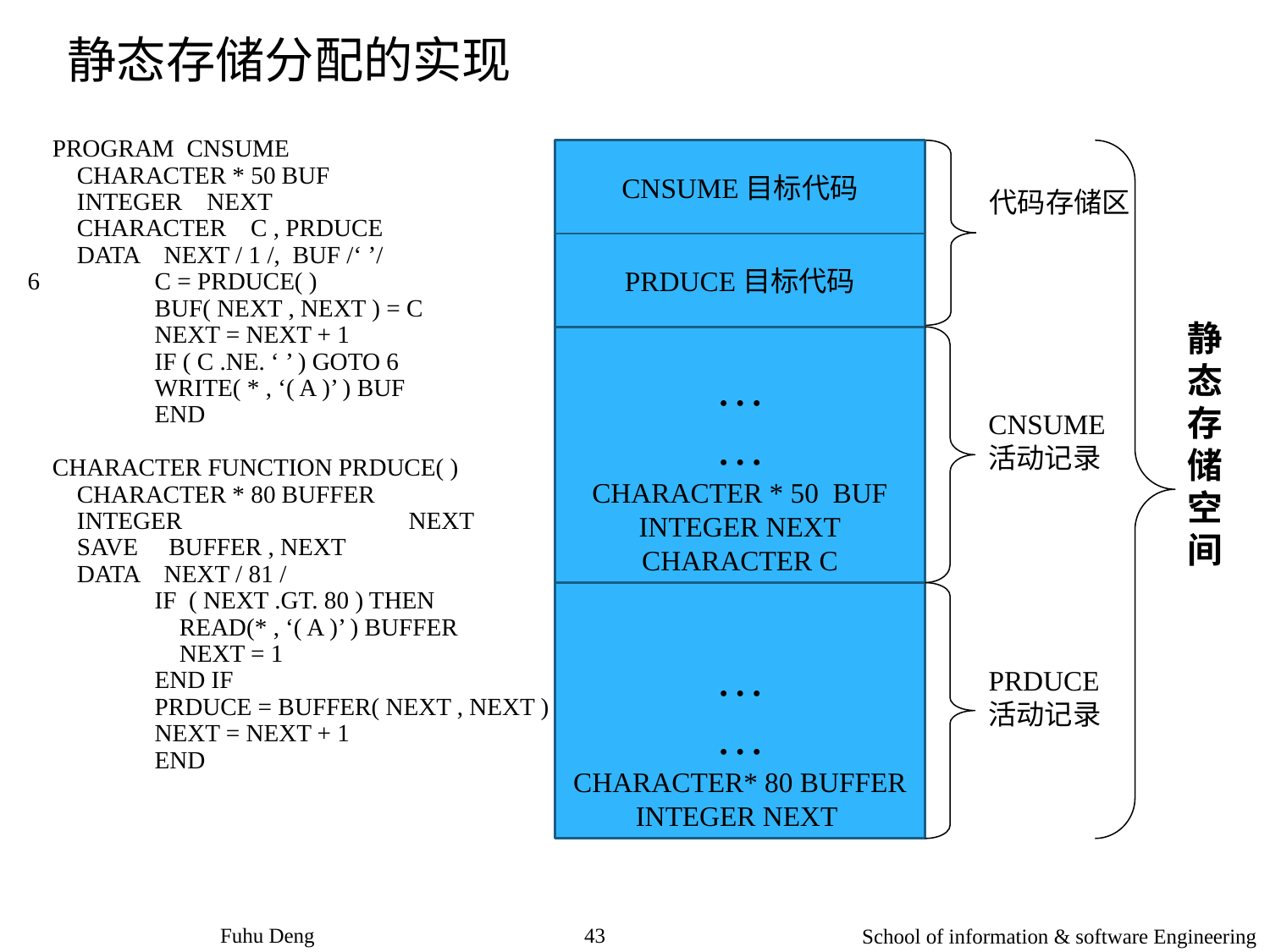

静态存储分配的实现
    PROGRAM  CNSUME
        CHARACTER * 50	BUF
        INTEGER    NEXT
        CHARACTER    C , PRDUCE
        DATA    NEXT / 1 /,  BUF /‘ ’/
6	C = PRDUCE( )
	BUF( NEXT , NEXT ) = C
	NEXT = NEXT + 1
	IF ( C .NE. ‘ ’ ) GOTO 6
	WRITE( * , ‘( A )’ ) BUF
	END

    CHARACTER FUNCTION PRDUCE( )
        CHARACTER * 80	BUFFER
        INTEGER		NEXT
        SAVE     BUFFER , NEXT
        DATA    NEXT / 81 /
	IF  ( NEXT .GT. 80 ) THEN
	    READ(* , ‘( A )’ ) BUFFER
	    NEXT = 1
	END IF
	PRDUCE = BUFFER( NEXT , NEXT )
	NEXT = NEXT + 1
	END
CNSUME目标代码

代码存储区
PRDUCE目标代码
静态存储空间
…
…
CHARACTER * 50  BUF
INTEGER NEXT
CHARACTER C

CNSUME
活动记录
…
…
CHARACTER* 80 BUFFER
INTEGER NEXT

PRDUCE
活动记录
Fuhu Deng
43
School of information & software Engineering